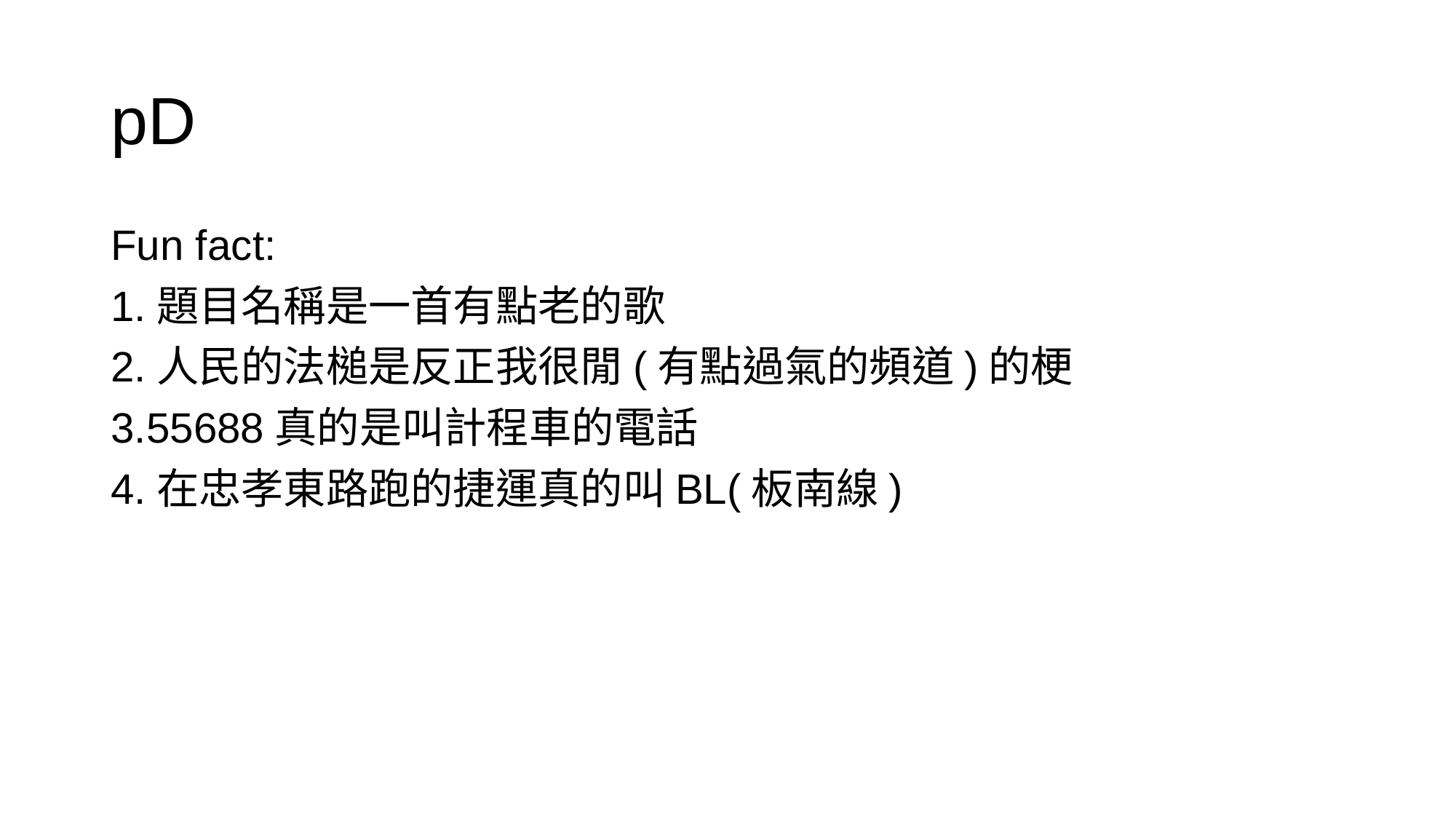

# pD
Fun fact:
1.題目名稱是一首有點老的歌
2.人民的法槌是反正我很閒(有點過氣的頻道)的梗
3.55688真的是叫計程車的電話
4.在忠孝東路跑的捷運真的叫BL(板南線)